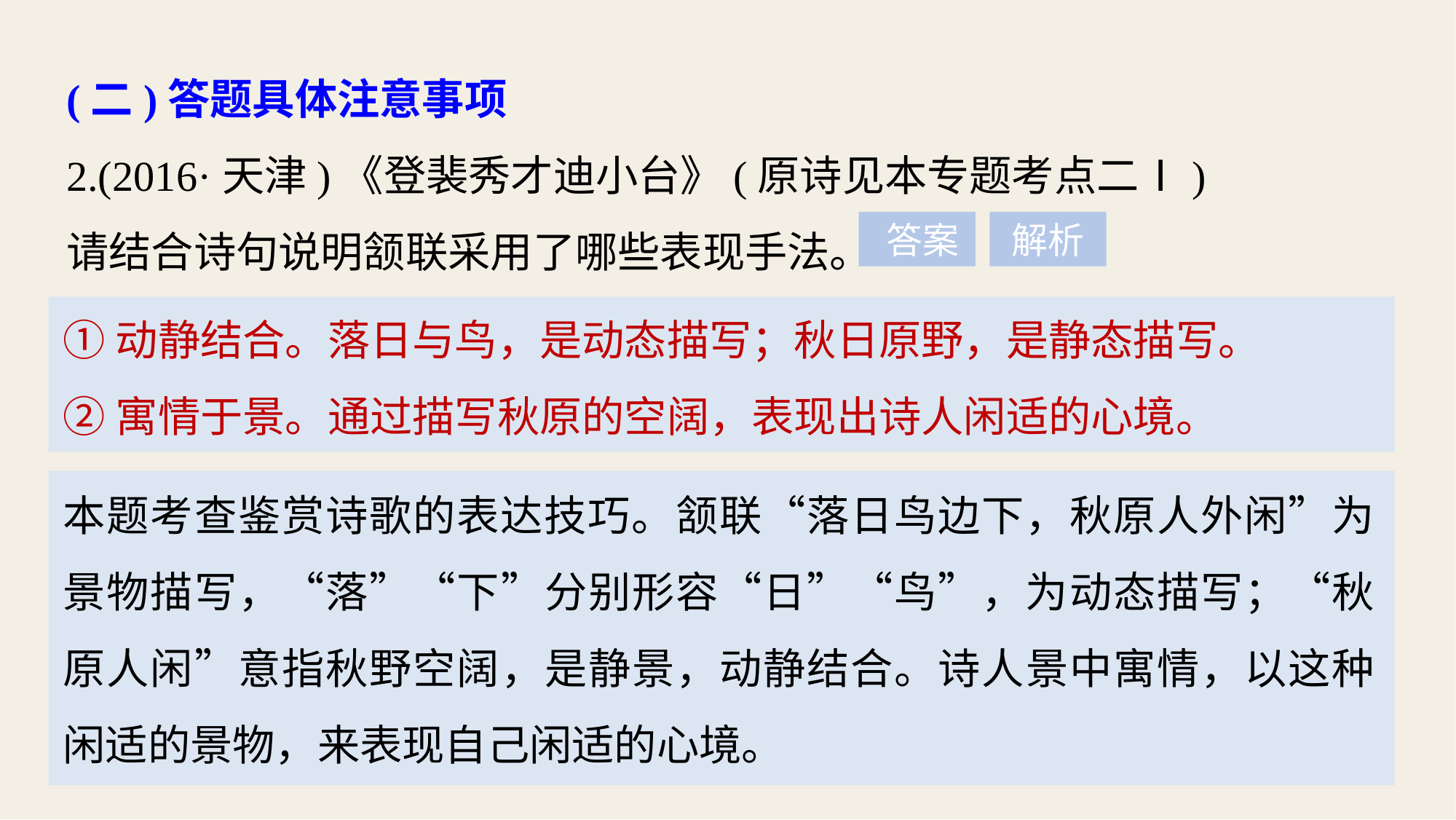

(二)答题具体注意事项
2.(2016·天津)《登裴秀才迪小台》(原诗见本专题考点二Ⅰ)
请结合诗句说明颔联采用了哪些表现手法。
解析
 答案
①动静结合。落日与鸟，是动态描写；秋日原野，是静态描写。
②寓情于景。通过描写秋原的空阔，表现出诗人闲适的心境。

本题考查鉴赏诗歌的表达技巧。颔联“落日鸟边下，秋原人外闲”为景物描写，“落”“下”分别形容“日”“鸟”，为动态描写；“秋原人闲”意指秋野空阔，是静景，动静结合。诗人景中寓情，以这种闲适的景物，来表现自己闲适的心境。